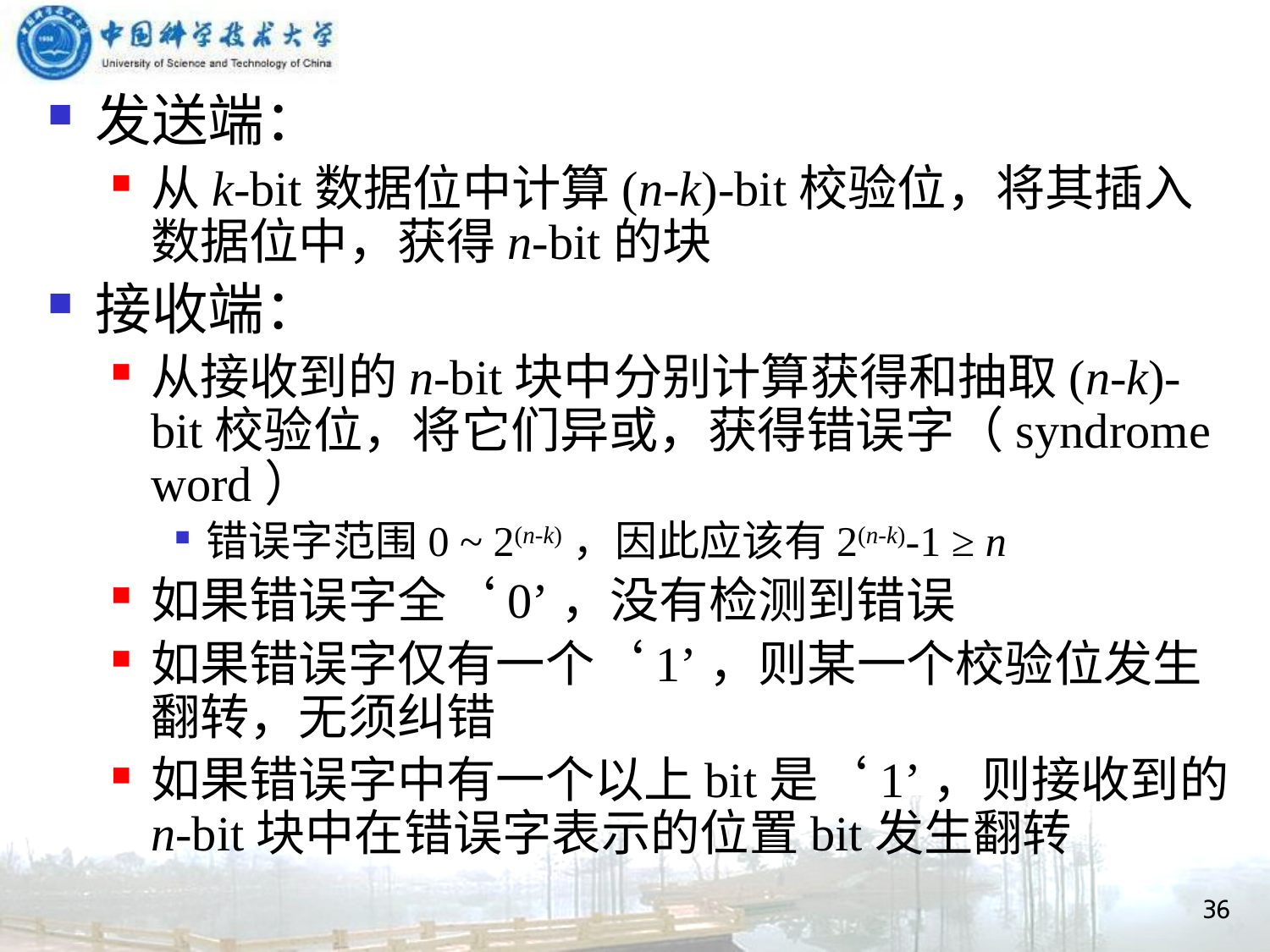

发送端：
从k-bit数据位中计算(n-k)-bit校验位，将其插入数据位中，获得n-bit的块
接收端：
从接收到的n-bit块中分别计算获得和抽取(n-k)-bit校验位，将它们异或，获得错误字（syndrome word）
错误字范围0 ~ 2(n-k)，因此应该有2(n-k)-1 ≥ n
如果错误字全‘0’，没有检测到错误
如果错误字仅有一个‘1’，则某一个校验位发生翻转，无须纠错
如果错误字中有一个以上bit是‘1’，则接收到的n-bit块中在错误字表示的位置bit发生翻转
36